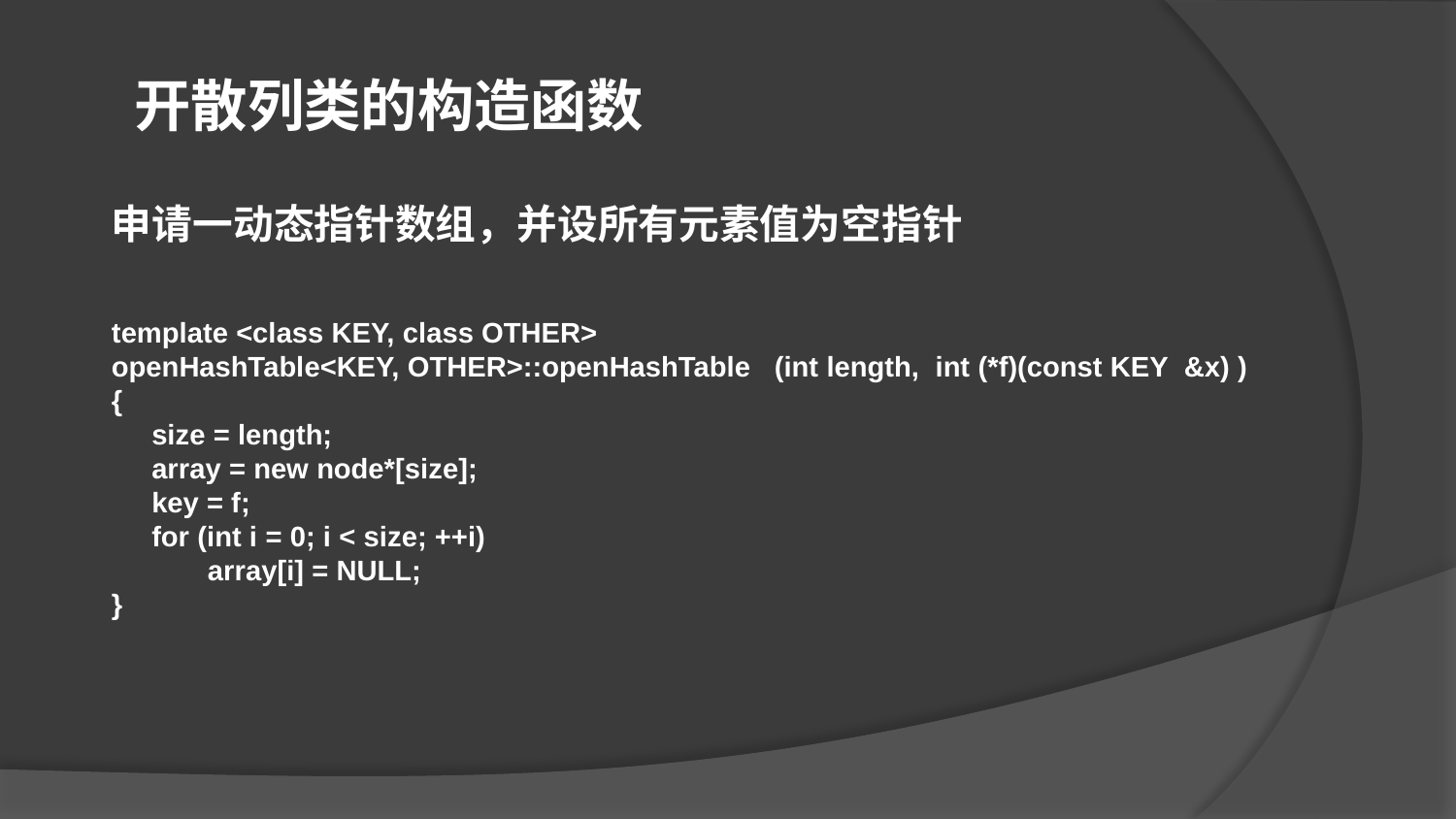

开散列类的构造函数
申请一动态指针数组，并设所有元素值为空指针

template <class KEY, class OTHER>
openHashTable<KEY, OTHER>::openHashTable   (int length,  int (*f)(const KEY  &x) )
{
     size = length;
     array = new node*[size];
     key = f;
     for (int i = 0; i < size; ++i)
            array[i] = NULL;
}